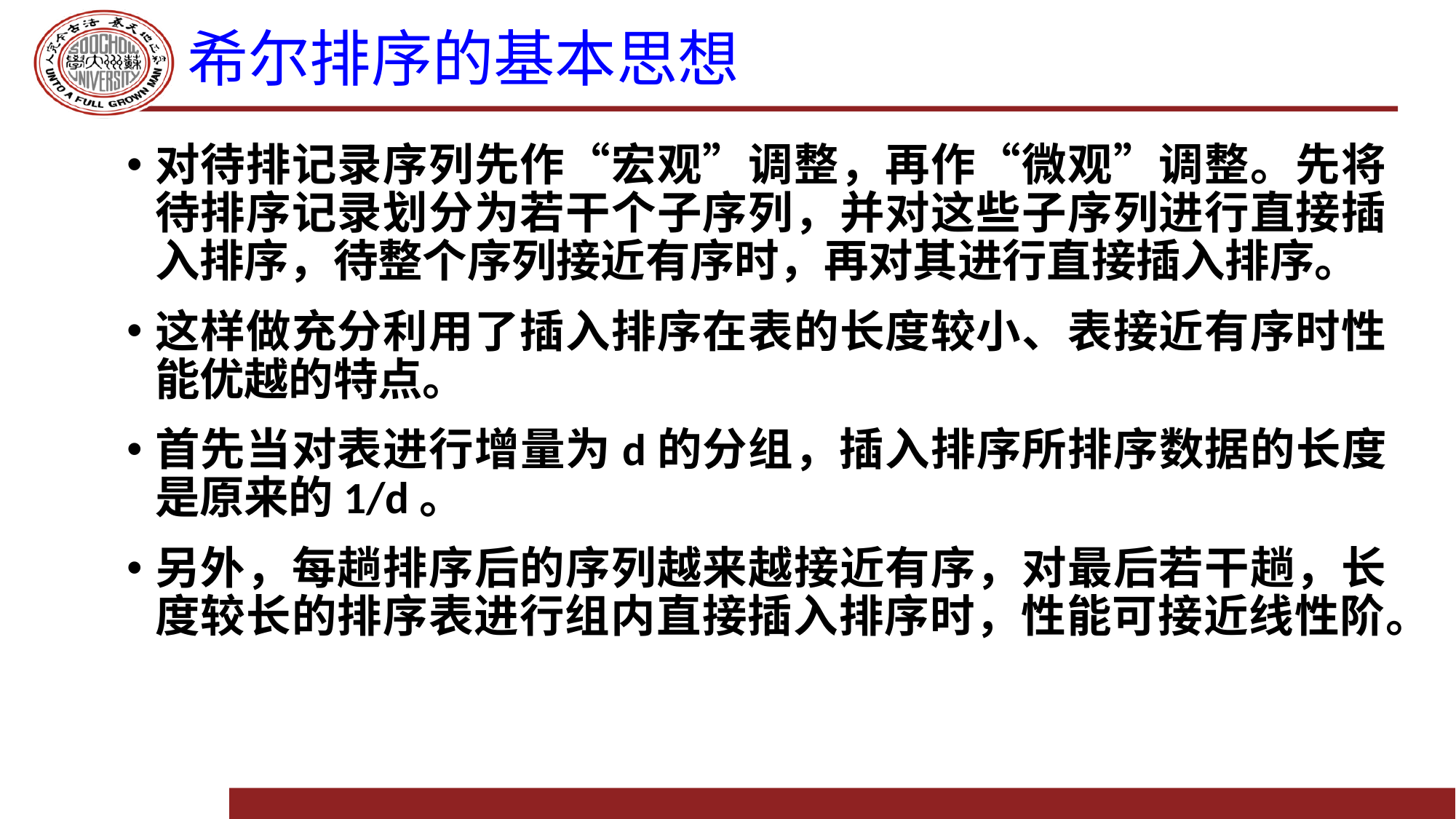

# 希尔排序的基本思想
对待排记录序列先作“宏观”调整，再作“微观”调整。先将待排序记录划分为若干个子序列，并对这些子序列进行直接插入排序，待整个序列接近有序时，再对其进行直接插入排序。
这样做充分利用了插入排序在表的长度较小、表接近有序时性能优越的特点。
首先当对表进行增量为d的分组，插入排序所排序数据的长度是原来的1/d。
另外，每趟排序后的序列越来越接近有序，对最后若干趟，长度较长的排序表进行组内直接插入排序时，性能可接近线性阶。